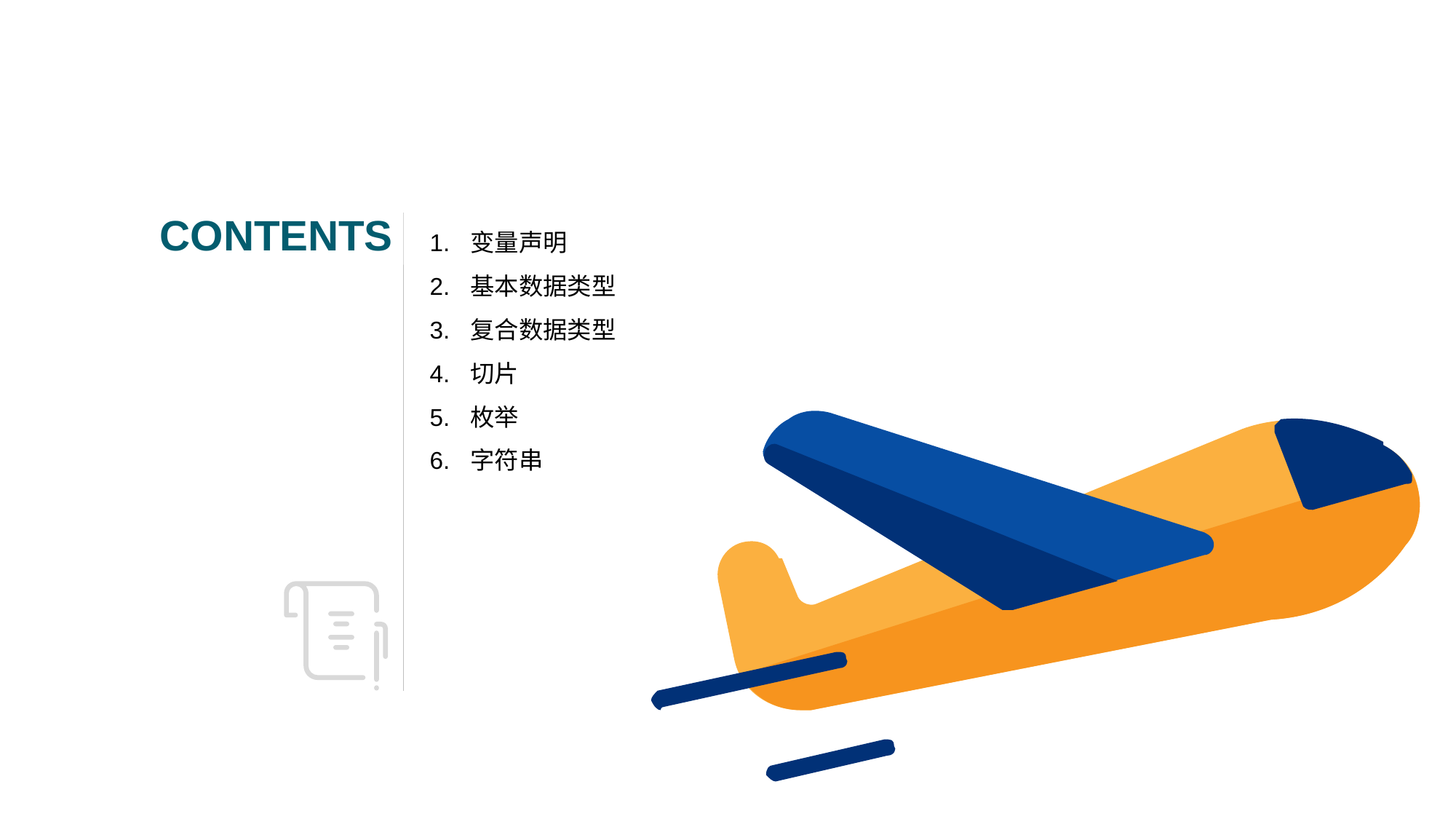

CONTENTS
变量声明
基本数据类型
复合数据类型
切片
枚举
字符串